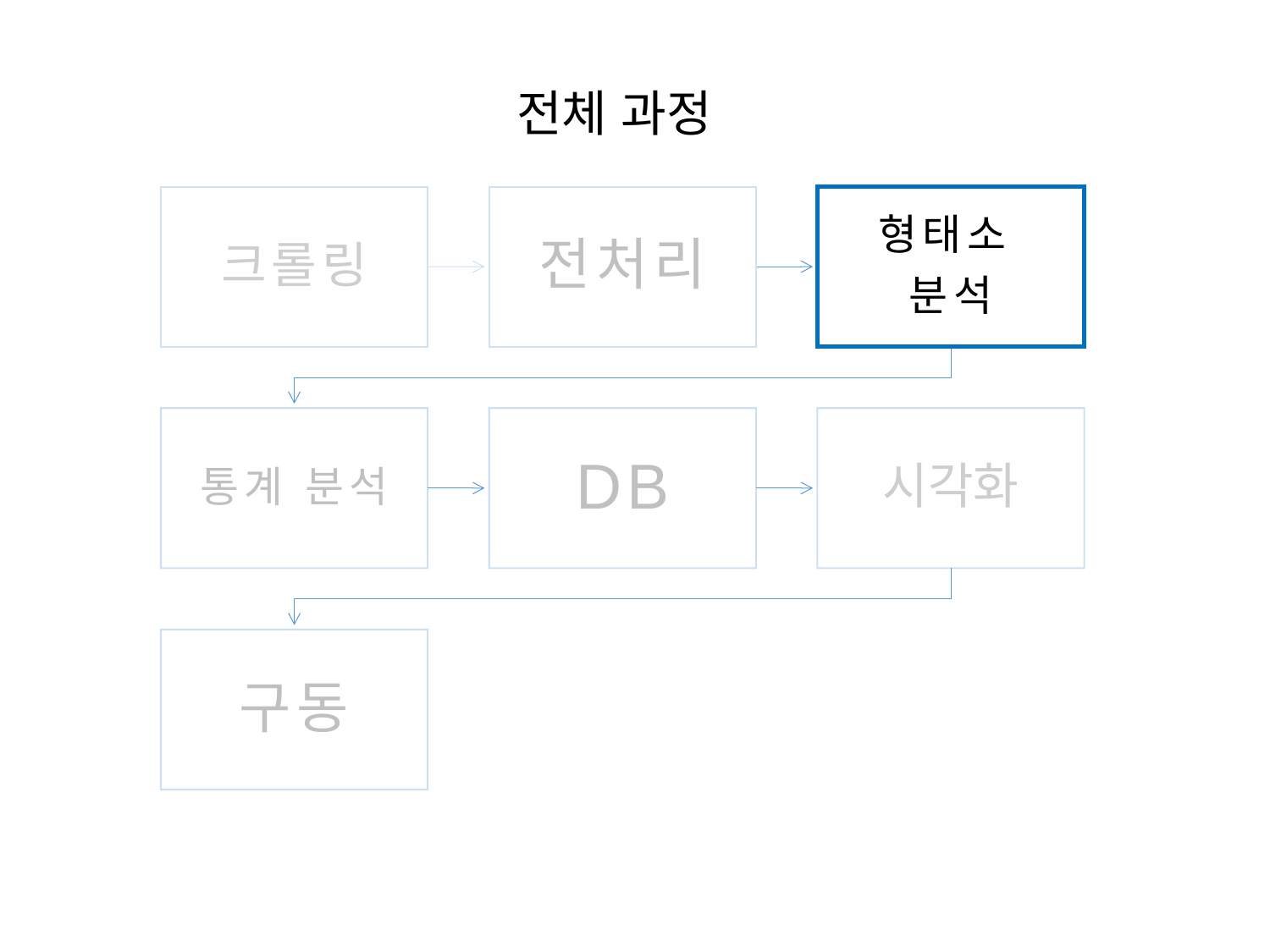

# 전체 과정

크롤링

전처리

형태소
분석

통계 분석

DB

시각화
구동